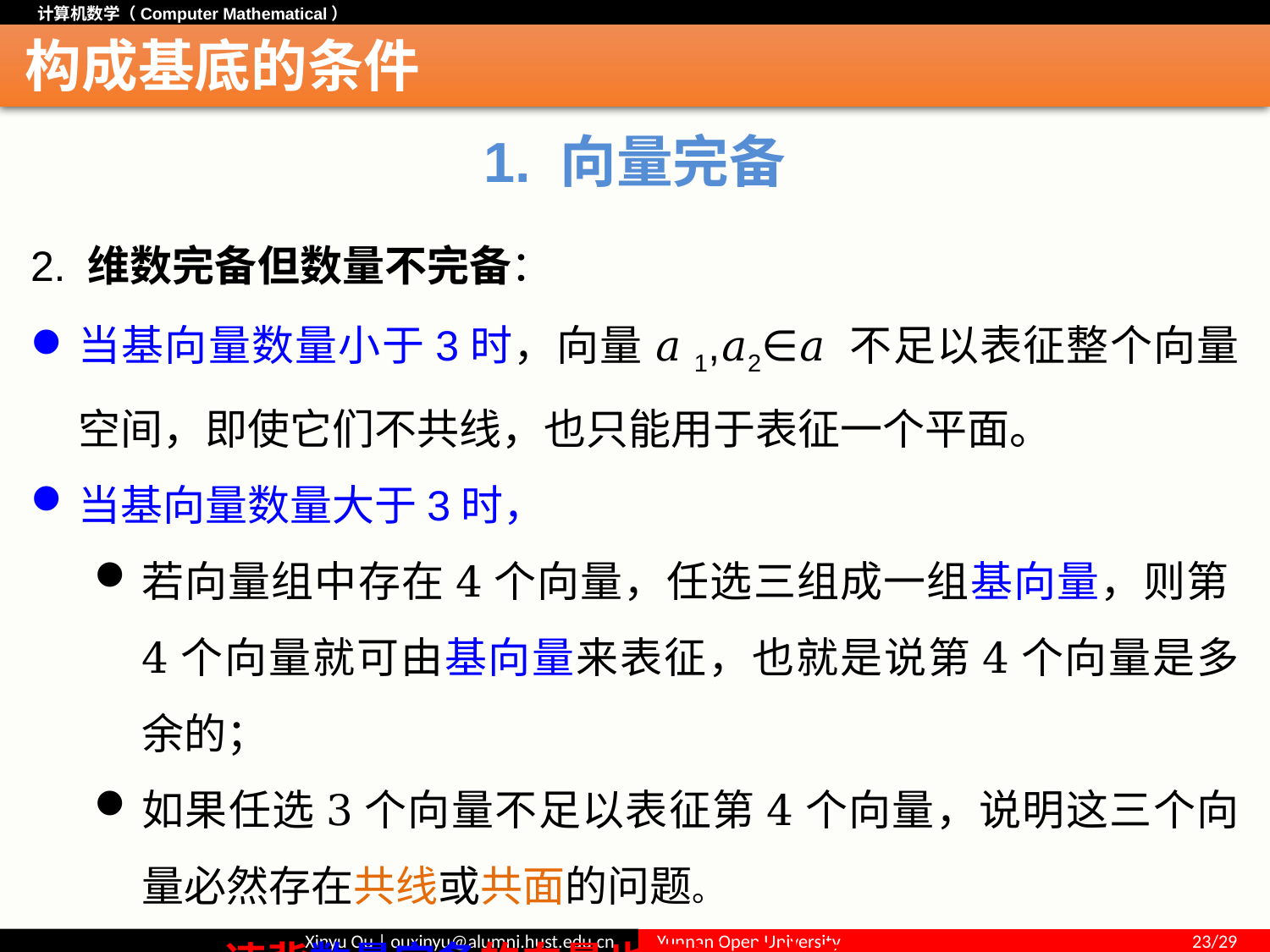

# 构成基底的条件
1. 向量完备
2. 维数完备但数量不完备：
当基向量数量小于3时，向量 𝑎1,𝑎2∈𝑎 不足以表征整个向量空间，即使它们不共线，也只能用于表征一个平面。
当基向量数量大于3时，
若向量组中存在4个向量，任选三组成一组基向量，则第4个向量就可由基向量来表征，也就是说第4个向量是多余的；
如果任选3个向量不足以表征第4个向量，说明这三个向量必然存在共线或共面的问题。
      综上，违背数量完备的向量也无法成为基底。